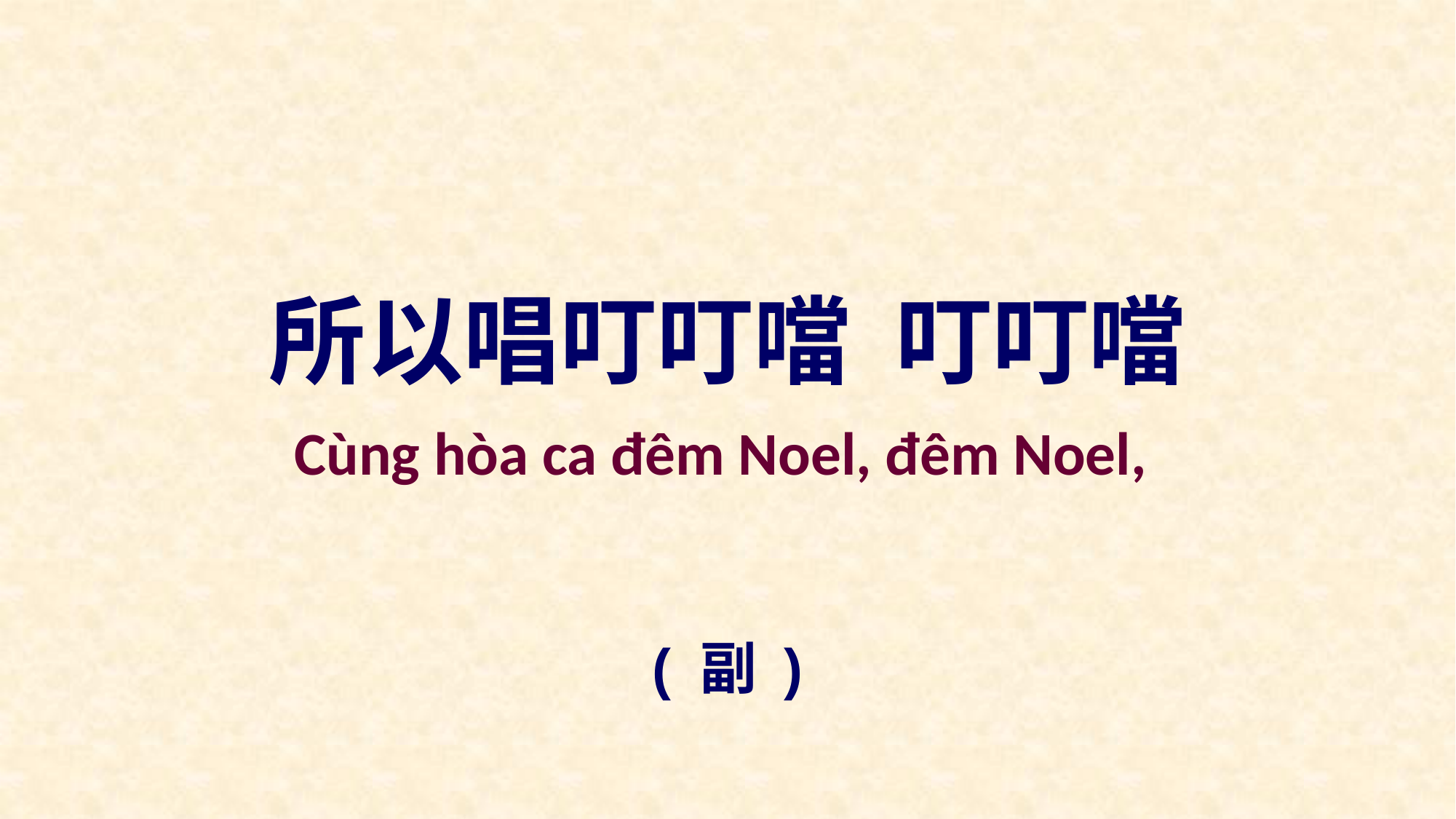

所以唱叮叮噹  叮叮噹
Cùng hòa ca đêm Noel, đêm Noel,
( 副 )